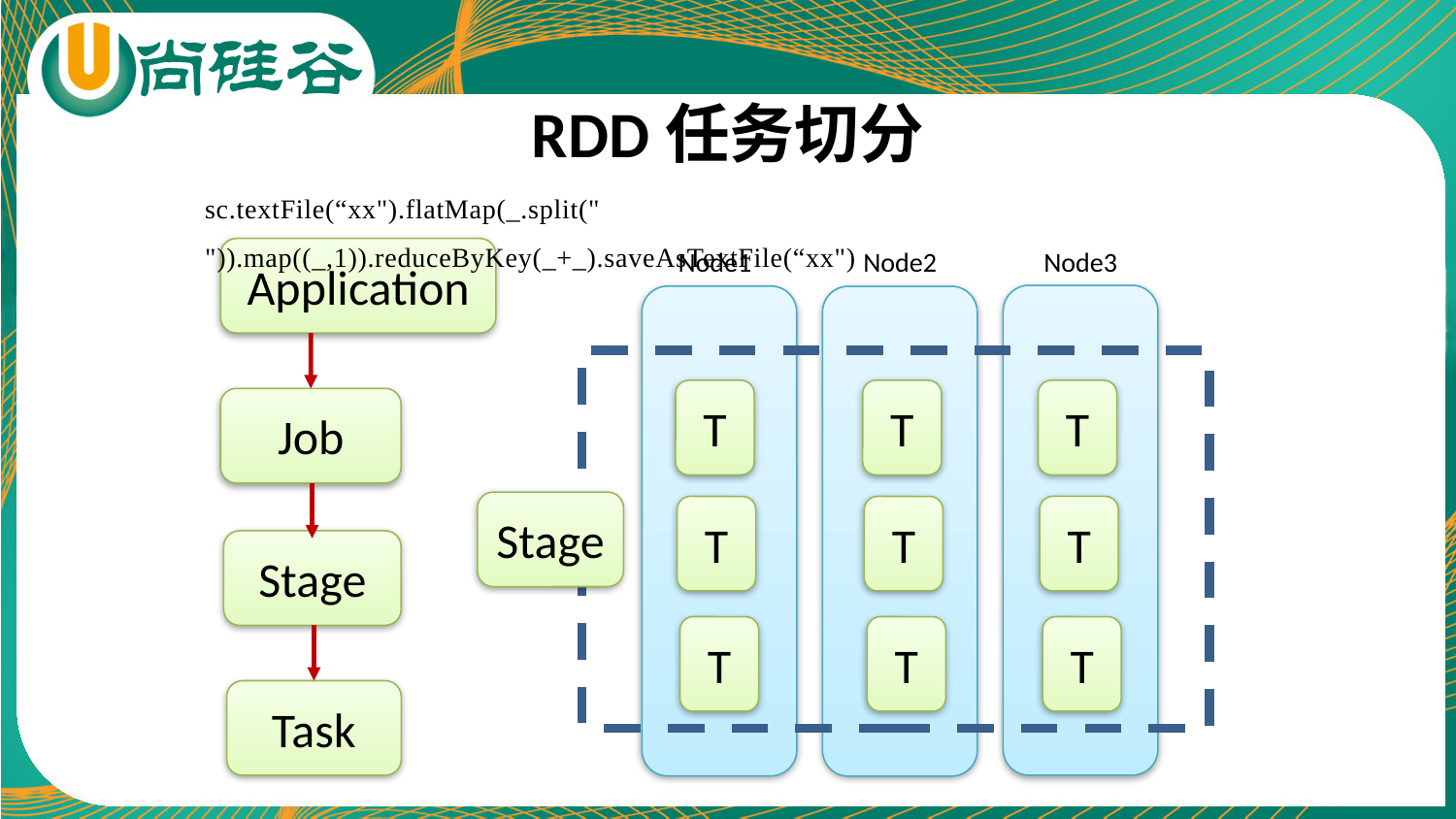

# RDD任务切分
sc.textFile(“xx").flatMap(_.split(" ")).map((_,1)).reduceByKey(_+_).saveAsTextFile(“xx")
Node1
Node2
Node3
Application

T
T
T
Job
Stage
T
T
T
Stage
T
T
T
Task